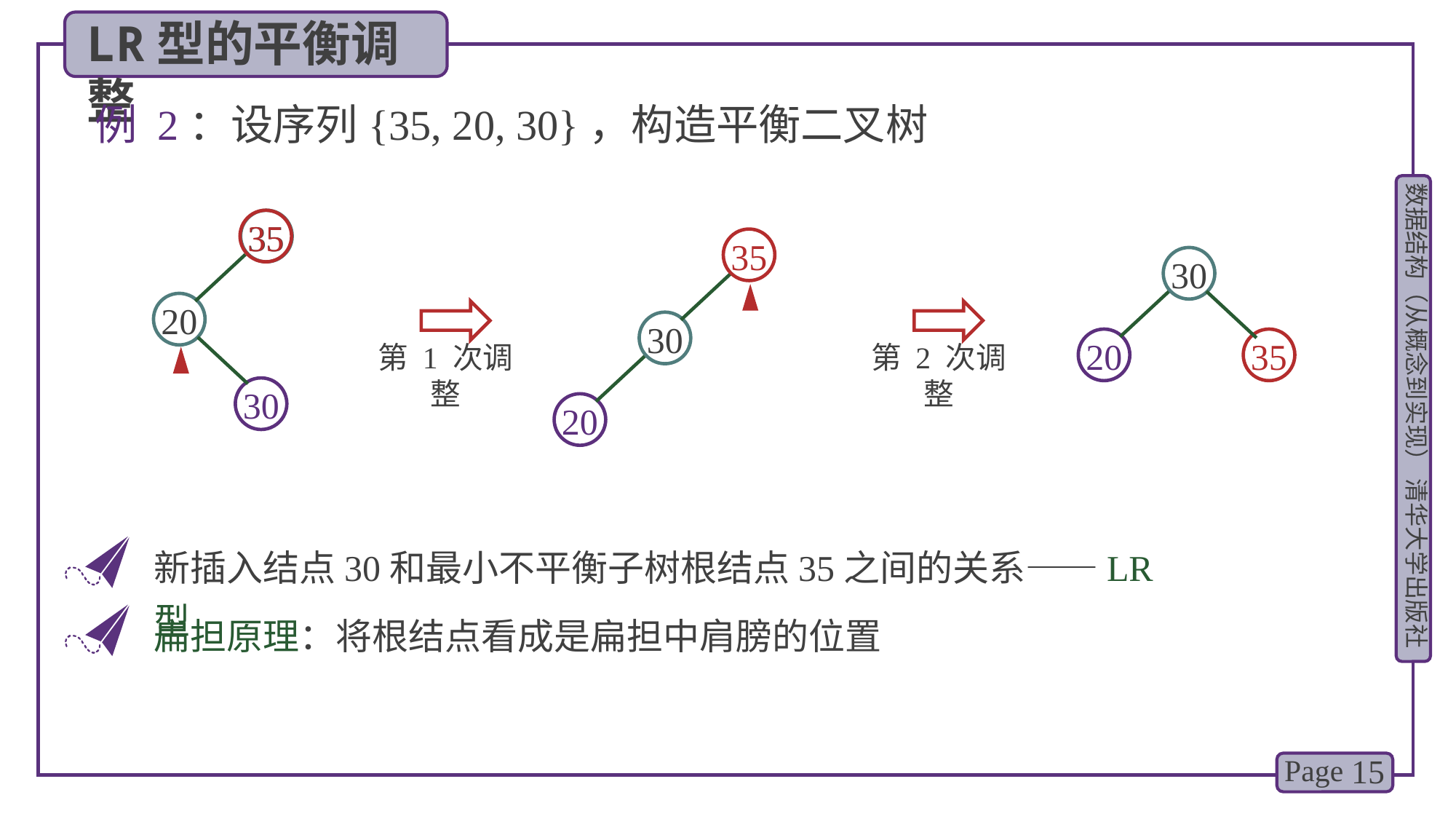

LR型的平衡调整

例 2：设序列{35, 20, 30}，构造平衡二叉树
35
35
35
30

20

20

30

35

第 1 次调整

第 2 次调整

30

20
新插入结点30和最小不平衡子树根结点35之间的关系——LR型

扁担原理：将根结点看成是扁担中肩膀的位置